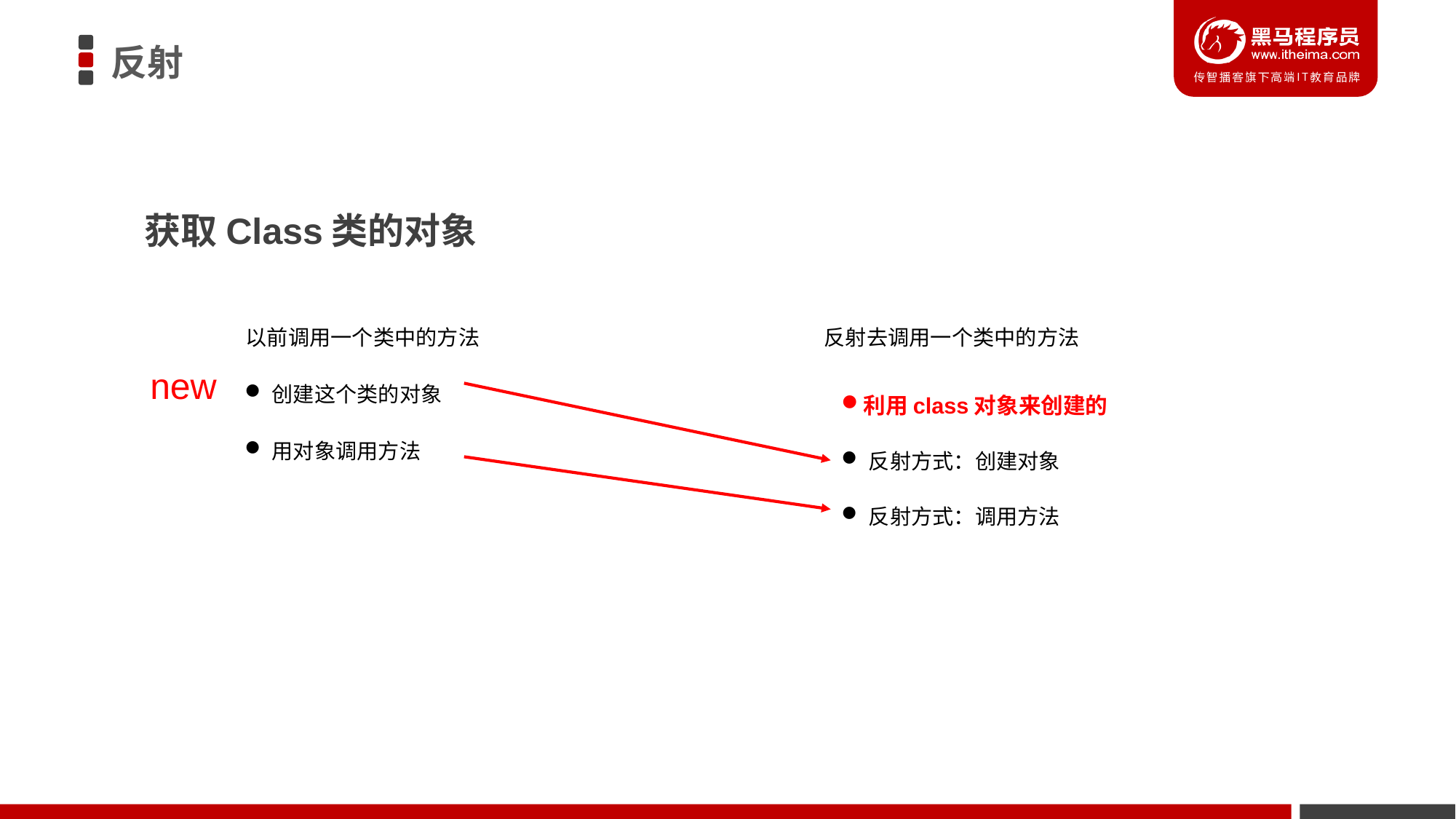

反射
获取Class类的对象
以前调用一个类中的方法
反射去调用一个类中的方法
new
创建这个类的对象
利用class对象来创建的
用对象调用方法
反射方式：创建对象
反射方式：调用方法